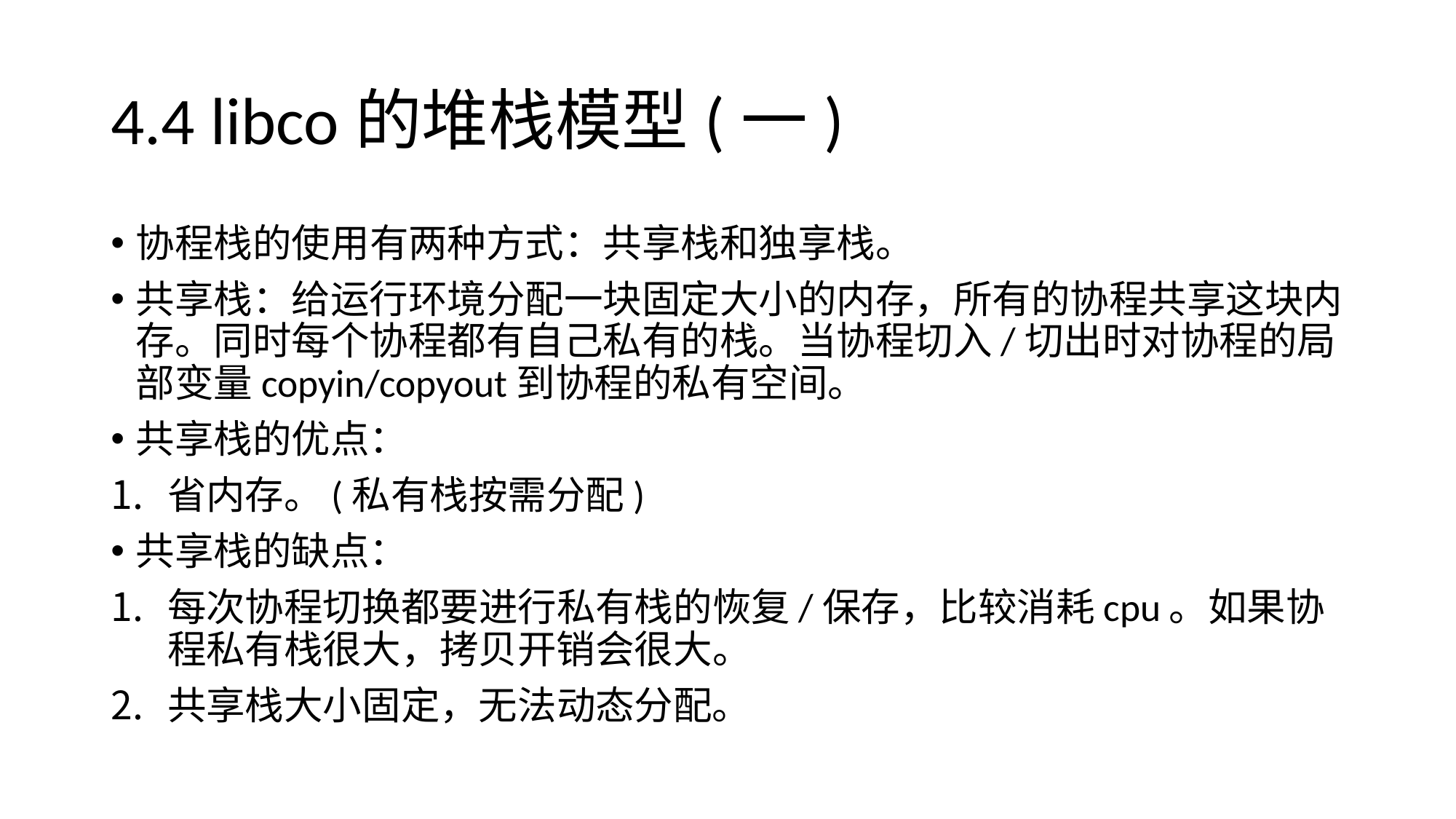

# 4.4 libco的堆栈模型(一)
协程栈的使用有两种方式：共享栈和独享栈。
共享栈：给运行环境分配一块固定大小的内存，所有的协程共享这块内存。同时每个协程都有自己私有的栈。当协程切入/切出时对协程的局部变量copyin/copyout到协程的私有空间。
共享栈的优点：
省内存。(私有栈按需分配)
共享栈的缺点：
每次协程切换都要进行私有栈的恢复/保存，比较消耗cpu。如果协程私有栈很大，拷贝开销会很大。
共享栈大小固定，无法动态分配。